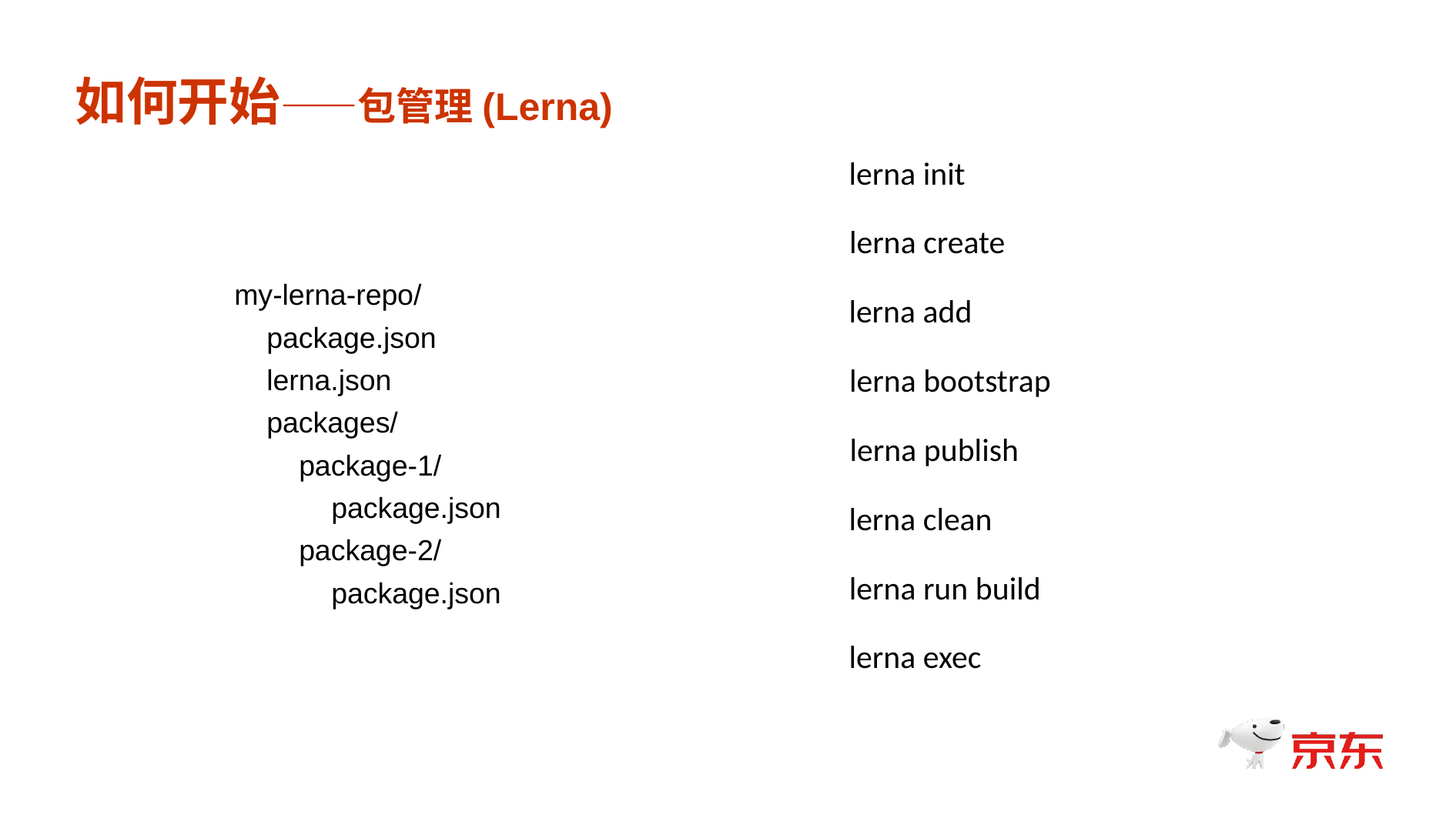

如何开始——包管理(Lerna)
lerna init
lerna create
my-lerna-repo/
    package.json
    lerna.json
    packages/
        package-1/
            package.json
        package-2/
            package.json
lerna add
lerna bootstrap
lerna publish
lerna clean
lerna run build
lerna exec